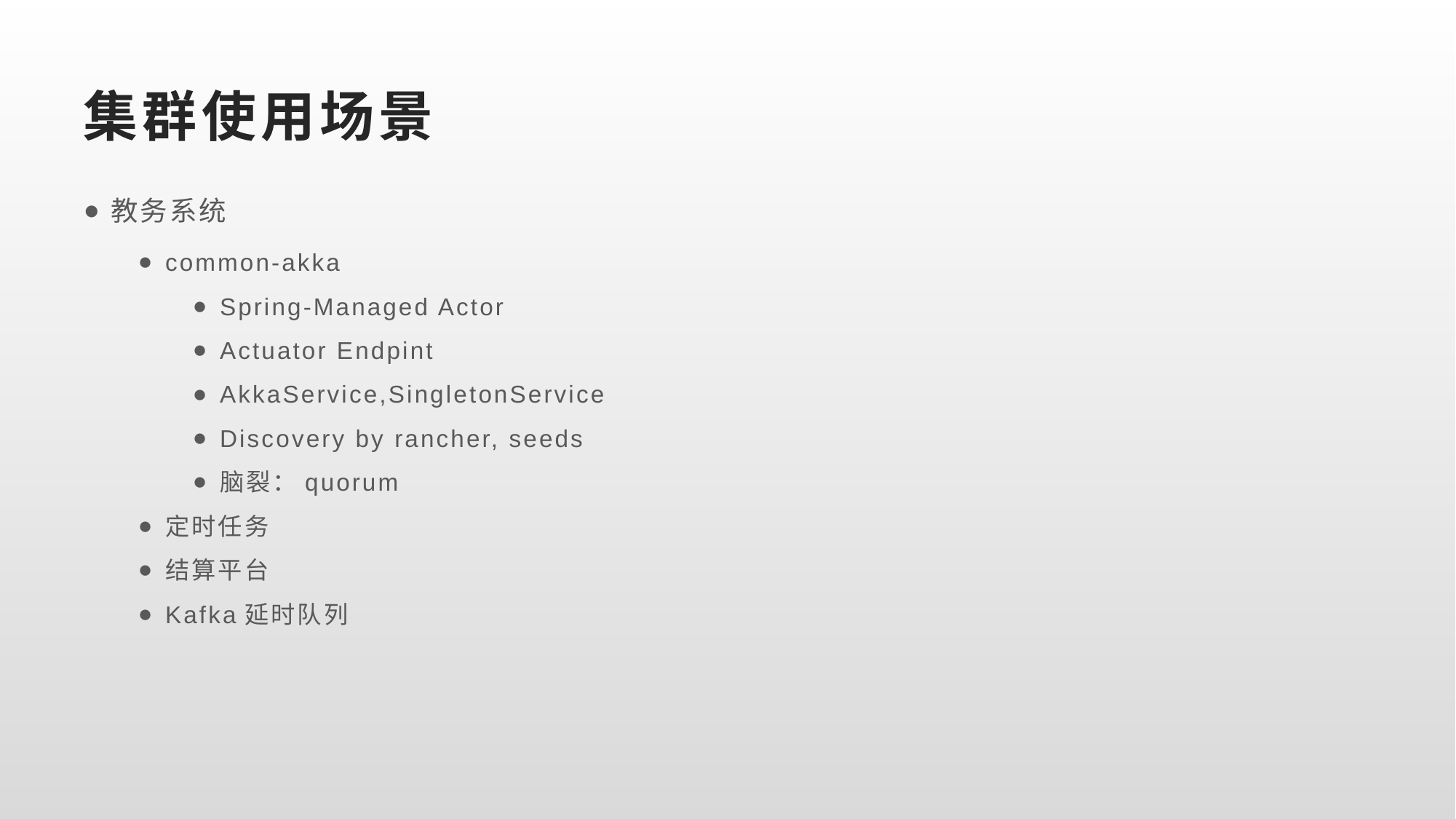

# 集群使用场景
教务系统
common-akka
Spring-Managed Actor
Actuator Endpint
AkkaService,SingletonService
Discovery by rancher, seeds
脑裂：quorum
定时任务
结算平台
Kafka延时队列